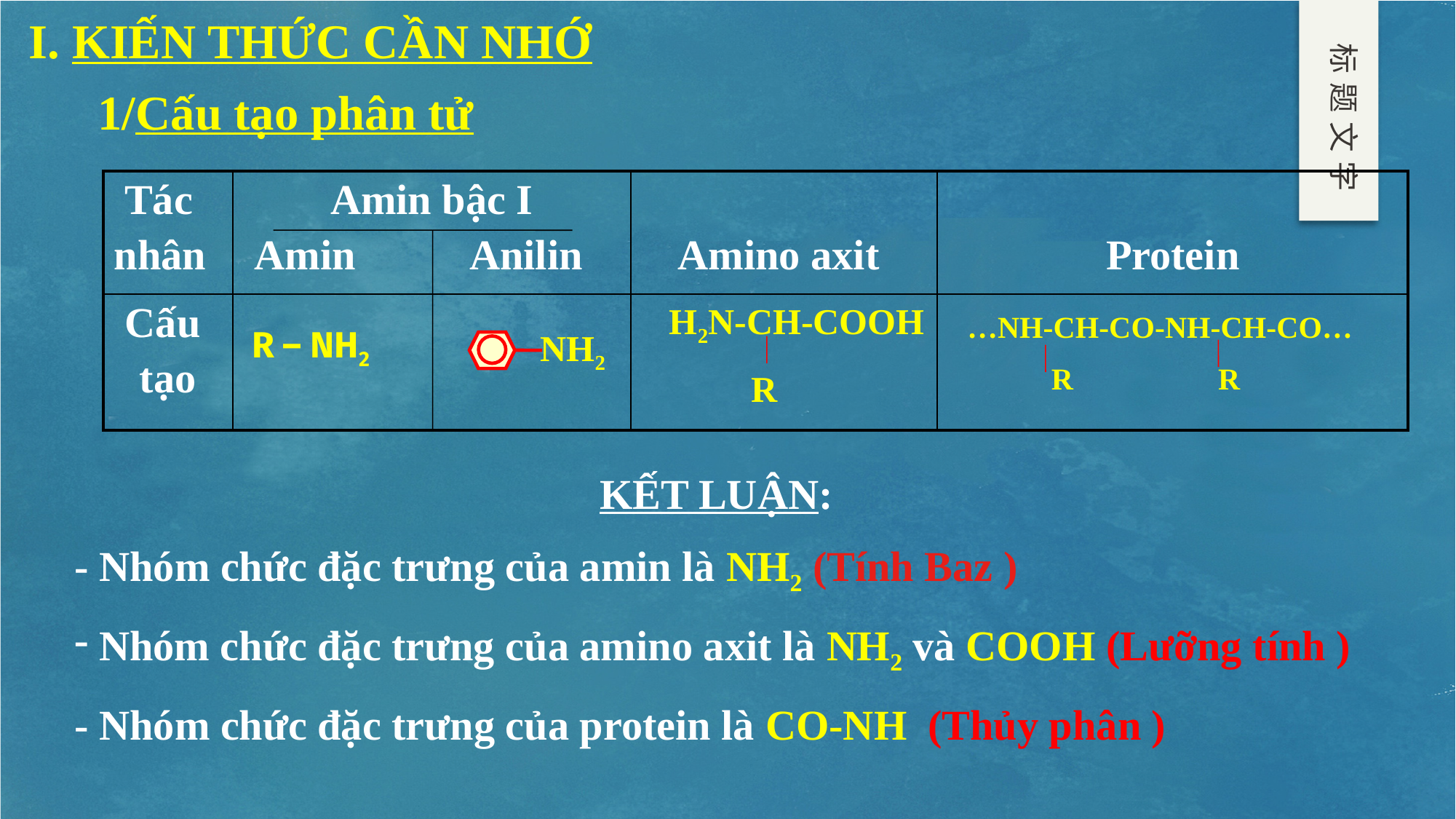

标题文字
I. KIẾN THỨC CẦN NHỚ
1/Cấu tạo phân tử
| Tác nhân | Amin bậc I Amin Anilin | Amino axit | Protein |
| --- | --- | --- | --- |
| Cấu tạo |  |  |  |

H2N-CH-COOH
         R

…NH-CH-CO-NH-CH-CO…
           R                   R

R – NH2
NH2

KẾT LUẬN:
- Nhóm chức đặc trưng của amin là NH2 (Tính Baz )
 Nhóm chức đặc trưng của amino axit là NH2 và COOH (Lưỡng tính )
- Nhóm chức đặc trưng của protein là CO-NH  (Thủy phân )